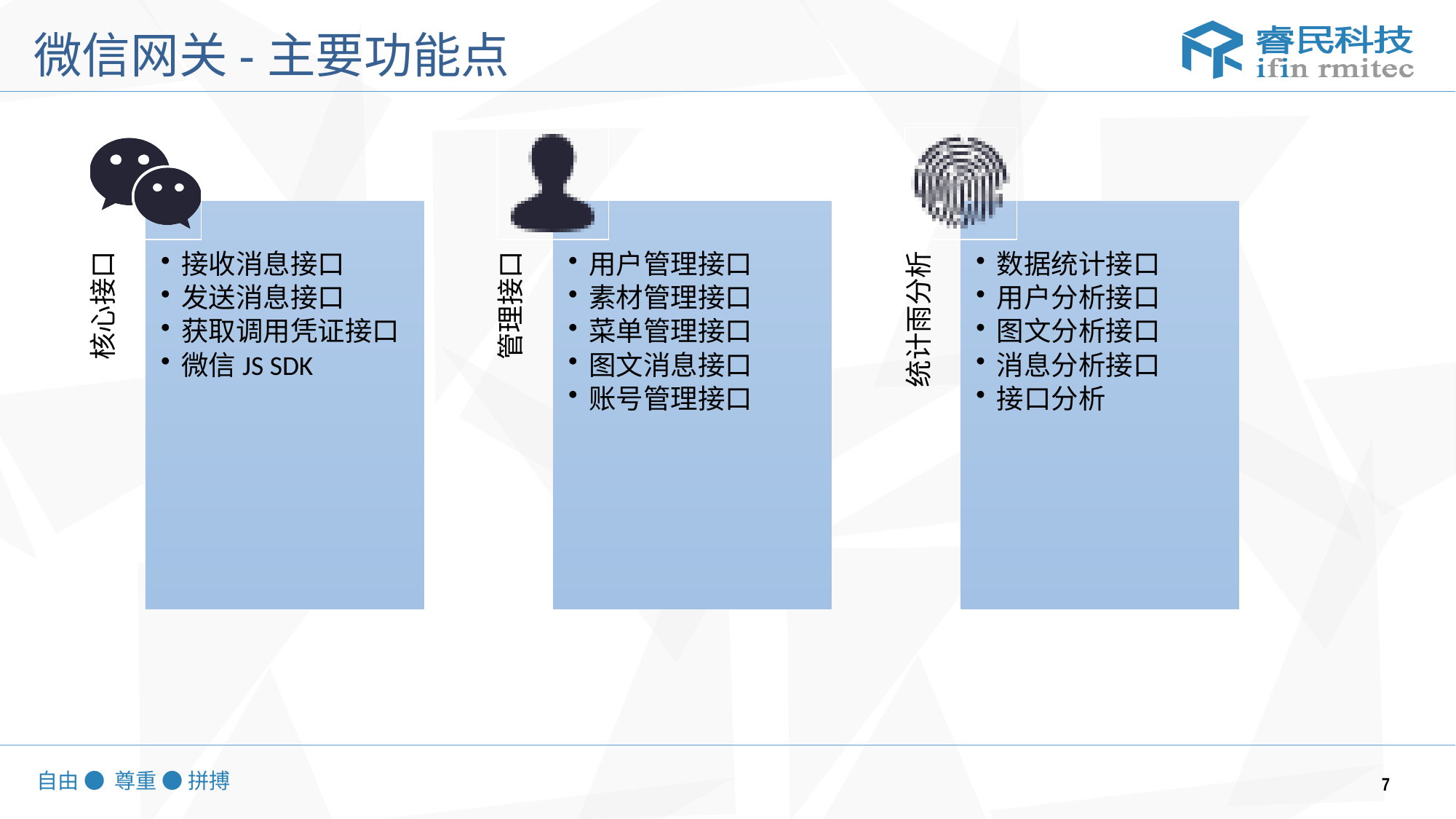

微信网关-主要功能点
核心接口
接收消息接口
发送消息接口
获取调用凭证接口
微信JS SDK

管理接口
用户管理接口
素材管理接口
菜单管理接口
图文消息接口
账号管理接口
统计雨分析
数据统计接口
用户分析接口
图文分析接口
消息分析接口
接口分析